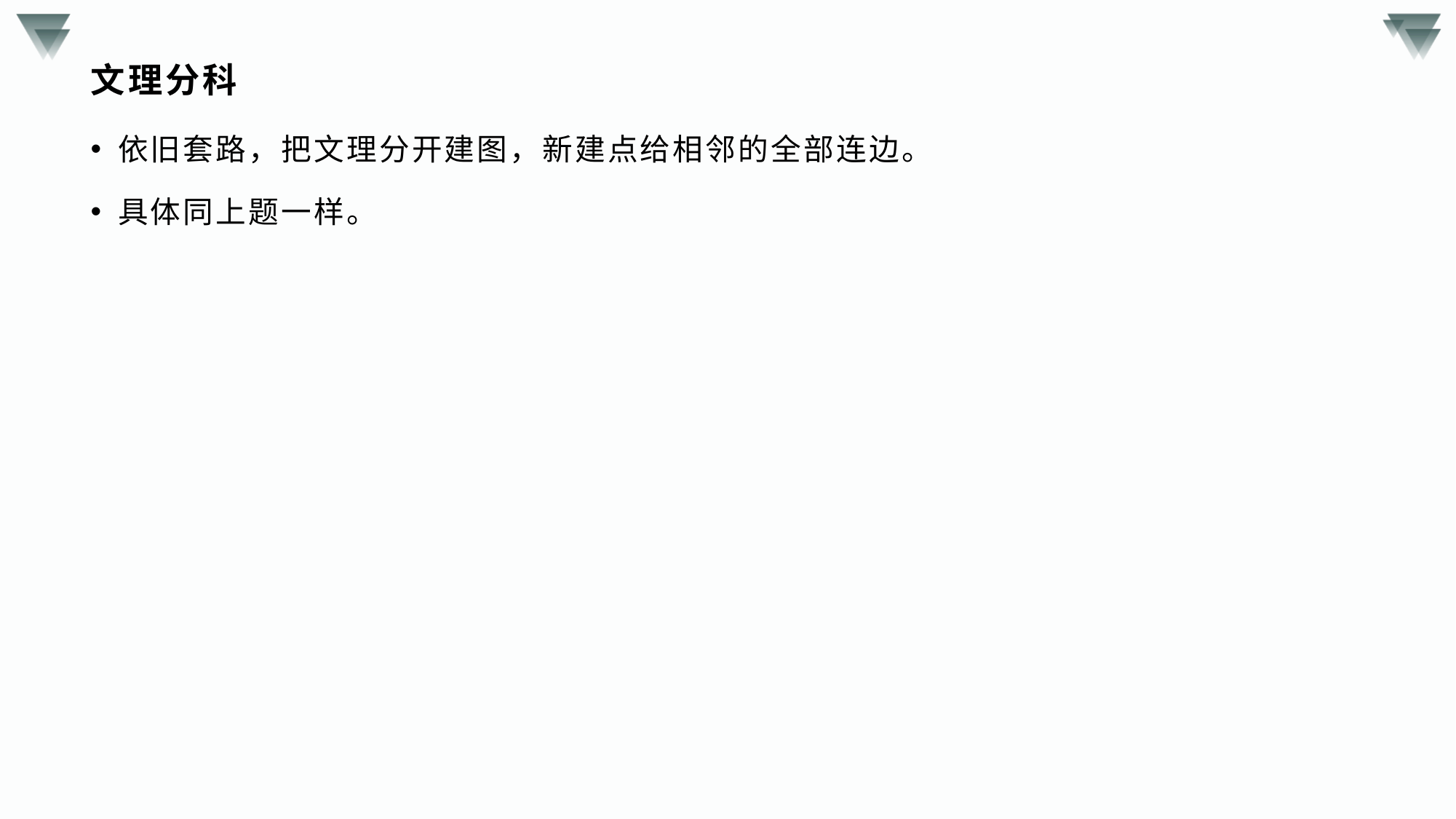

# 文理分科
依旧套路，把文理分开建图，新建点给相邻的全部连边。
具体同上题一样。